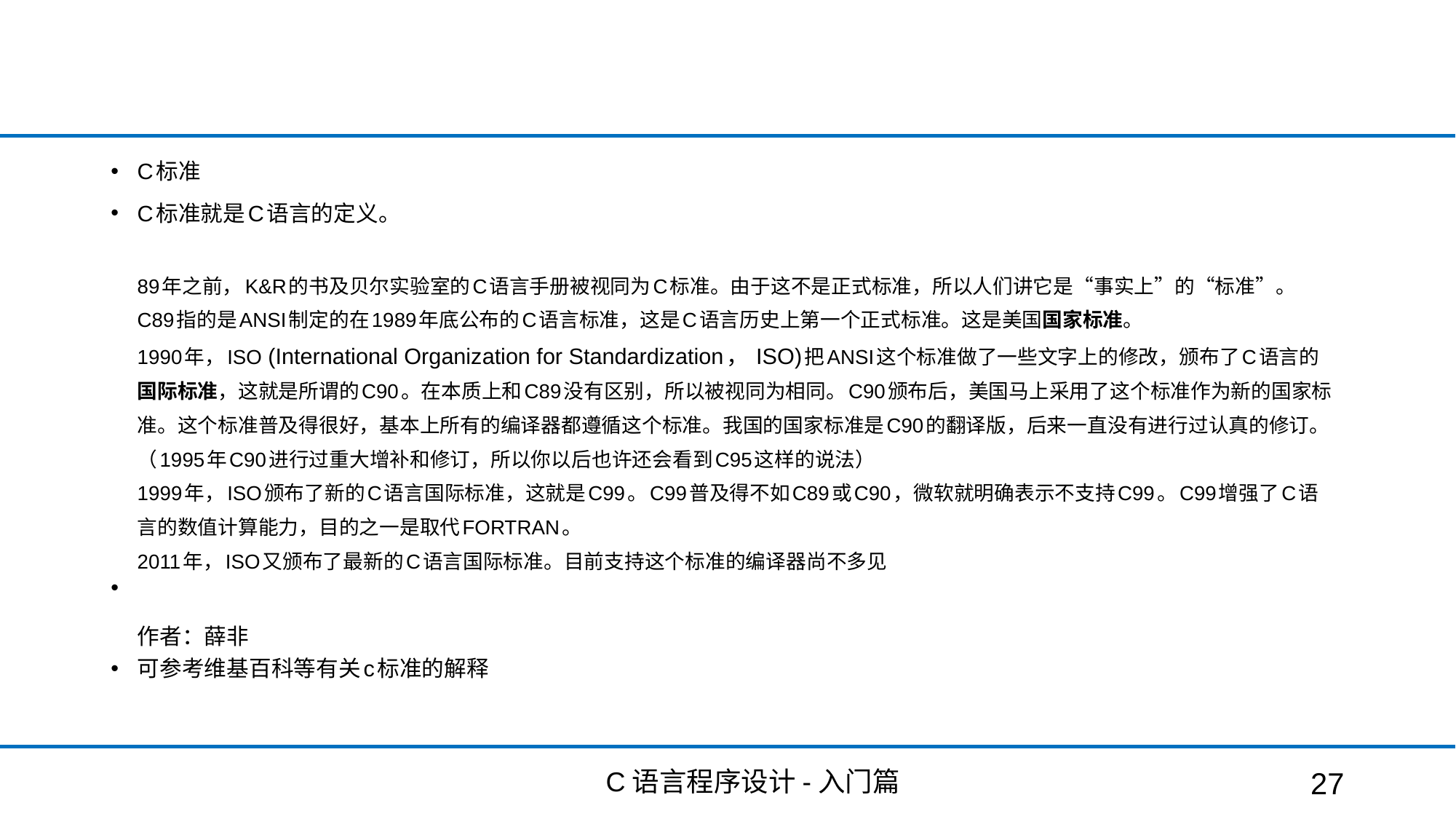

#
C标准
C标准就是C语言的定义。
89年之前，K&R的书及贝尔实验室的C语言手册被视同为C标准。由于这不是正式标准，所以人们讲它是“事实上”的“标准”。
C89指的是ANSI制定的在1989年底公布的C语言标准，这是C语言历史上第一个正式标准。这是美国国家标准。
1990年，ISO (International Organization for Standardization， ISO)把ANSI这个标准做了一些文字上的修改，颁布了C语言的国际标准，这就是所谓的C90。在本质上和C89没有区别，所以被视同为相同。C90颁布后，美国马上采用了这个标准作为新的国家标准。这个标准普及得很好，基本上所有的编译器都遵循这个标准。我国的国家标准是C90的翻译版，后来一直没有进行过认真的修订。
（1995年C90进行过重大增补和修订，所以你以后也许还会看到C95这样的说法）
1999年，ISO颁布了新的C语言国际标准，这就是C99。C99普及得不如C89或C90，微软就明确表示不支持C99。C99增强了C语言的数值计算能力，目的之一是取代FORTRAN。
2011年，ISO又颁布了最新的C语言国际标准。目前支持这个标准的编译器尚不多见
作者：薛非
可参考维基百科等有关c标准的解释
C语言程序设计-入门篇
27